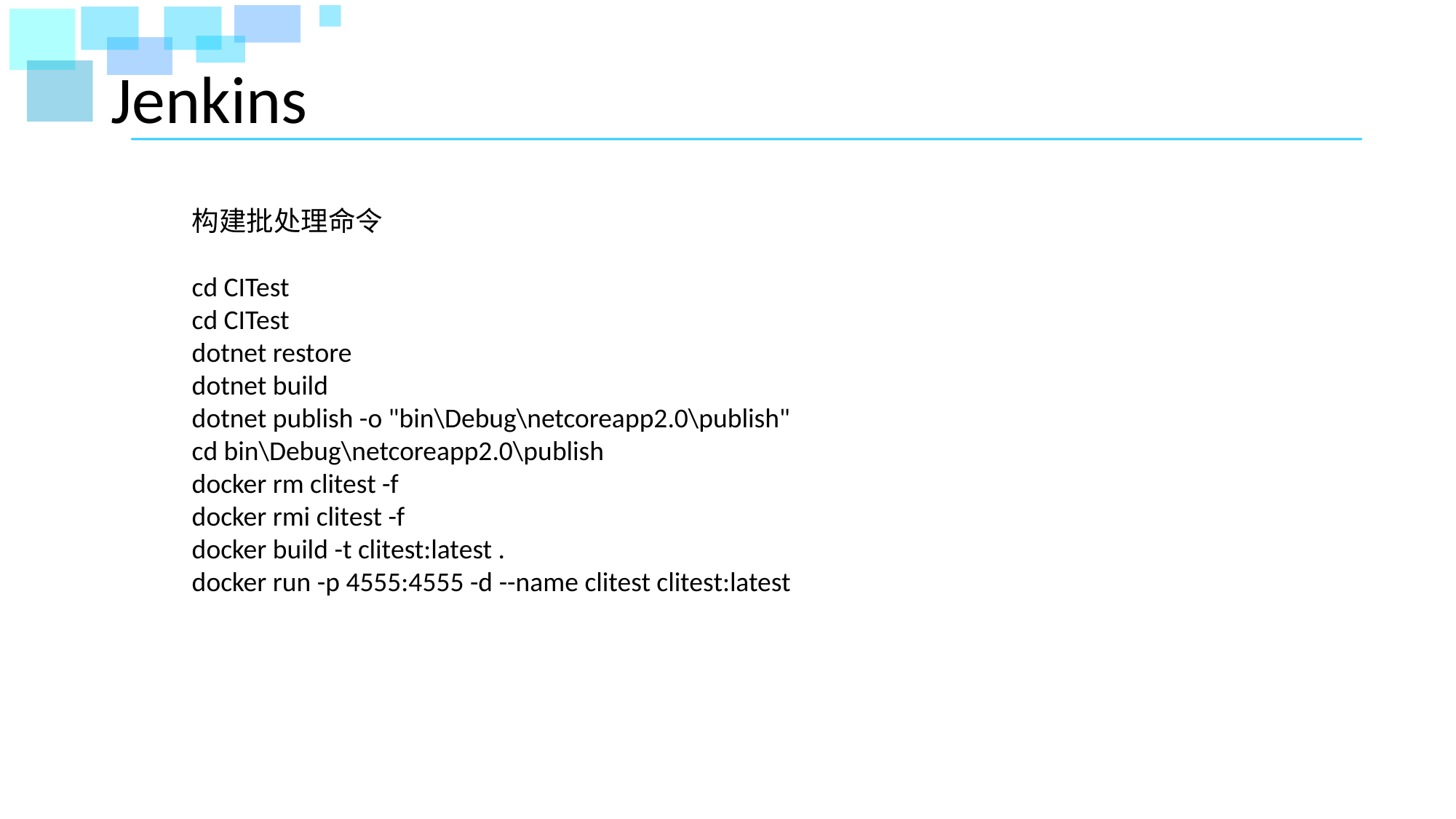

# Jenkins
构建批处理命令

cd CITest
cd CITest
dotnet restore
dotnet build
dotnet publish -o "bin\Debug\netcoreapp2.0\publish"
cd bin\Debug\netcoreapp2.0\publish
docker rm clitest -f
docker rmi clitest -f
docker build -t clitest:latest .
docker run -p 4555:4555 -d --name clitest clitest:latest